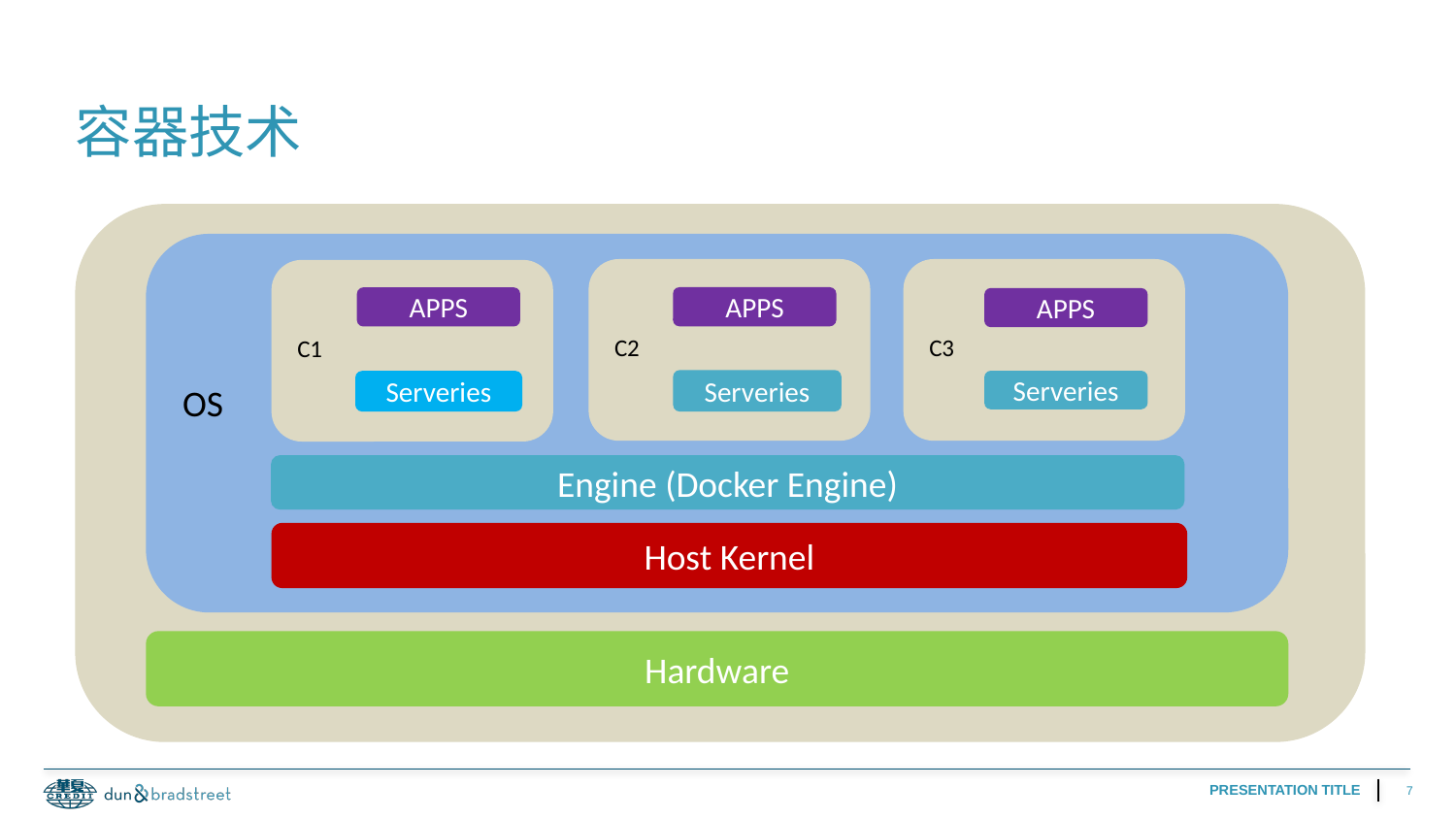

容器技术

APPS
C2

APPS
C3

APPS
C1
OS
Host Kernel
Hardware
Serveries
Serveries
Serveries
VMWare/Hypervisor
Engine (Docker Engine)